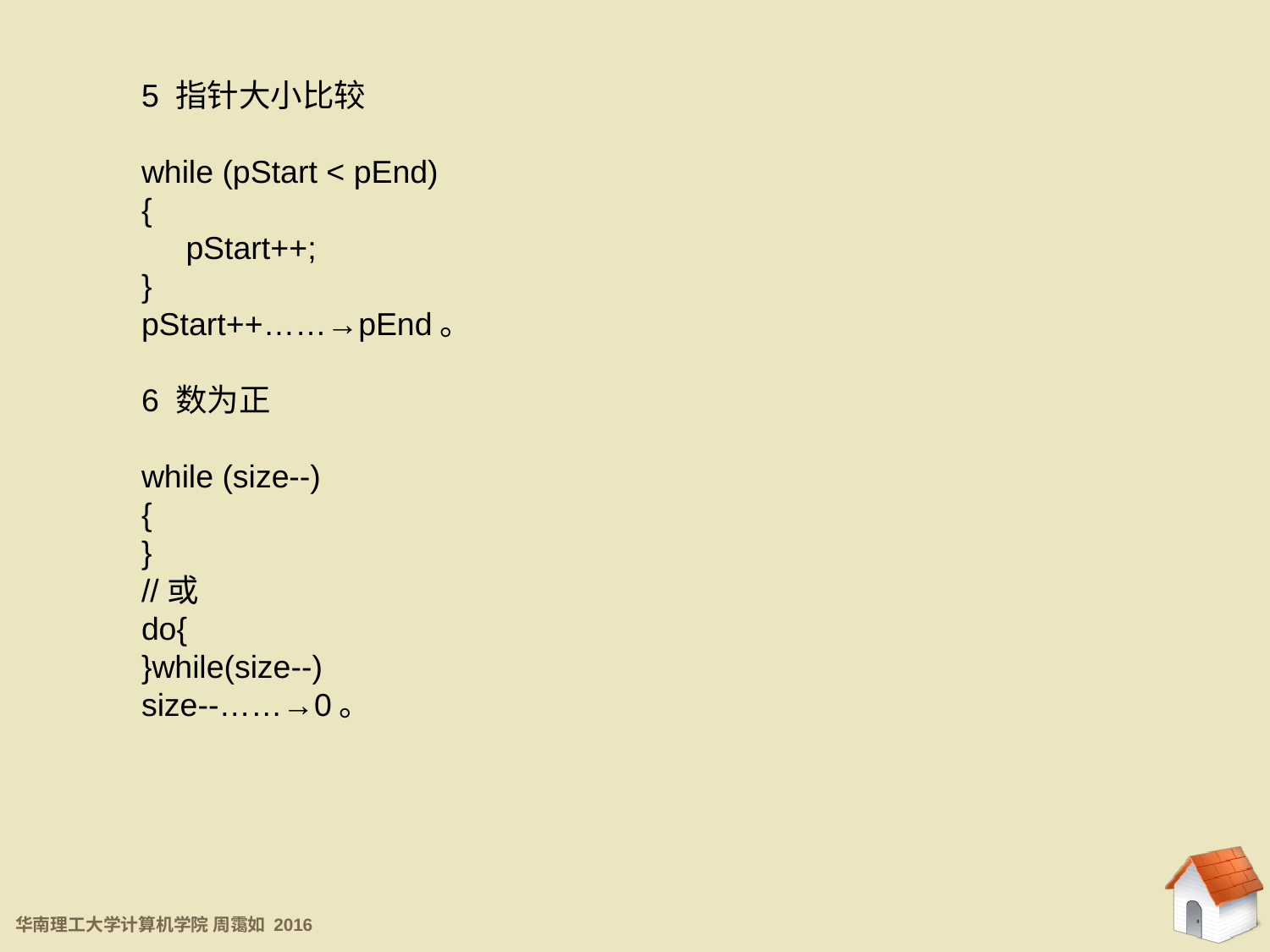

5 指针大小比较

while (pStart < pEnd)
{
     pStart++;
}
pStart++……→pEnd。

6 数为正

while (size--)
{
}
//或
do{
}while(size--)
size--……→0。